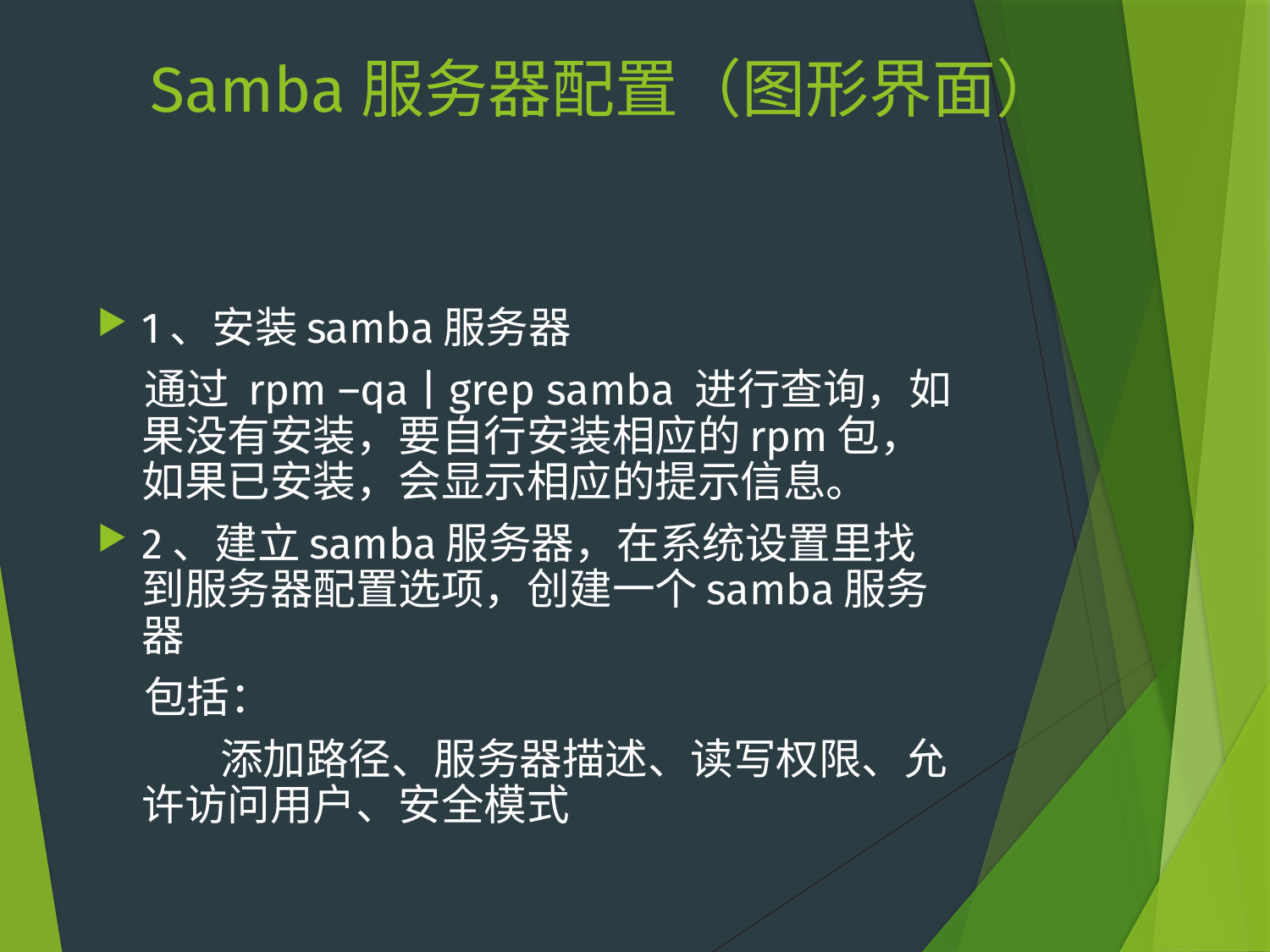

# Samba服务器配置（图形界面）
1、安装samba服务器
    通过 rpm –qa | grep samba 进行查询，如果没有安装，要自行安装相应的rpm包，如果已安装，会显示相应的提示信息。
2、建立samba服务器，在系统设置里找到服务器配置选项，创建一个samba服务器
    包括：
            添加路径、服务器描述、读写权限、允许访问用户、安全模式